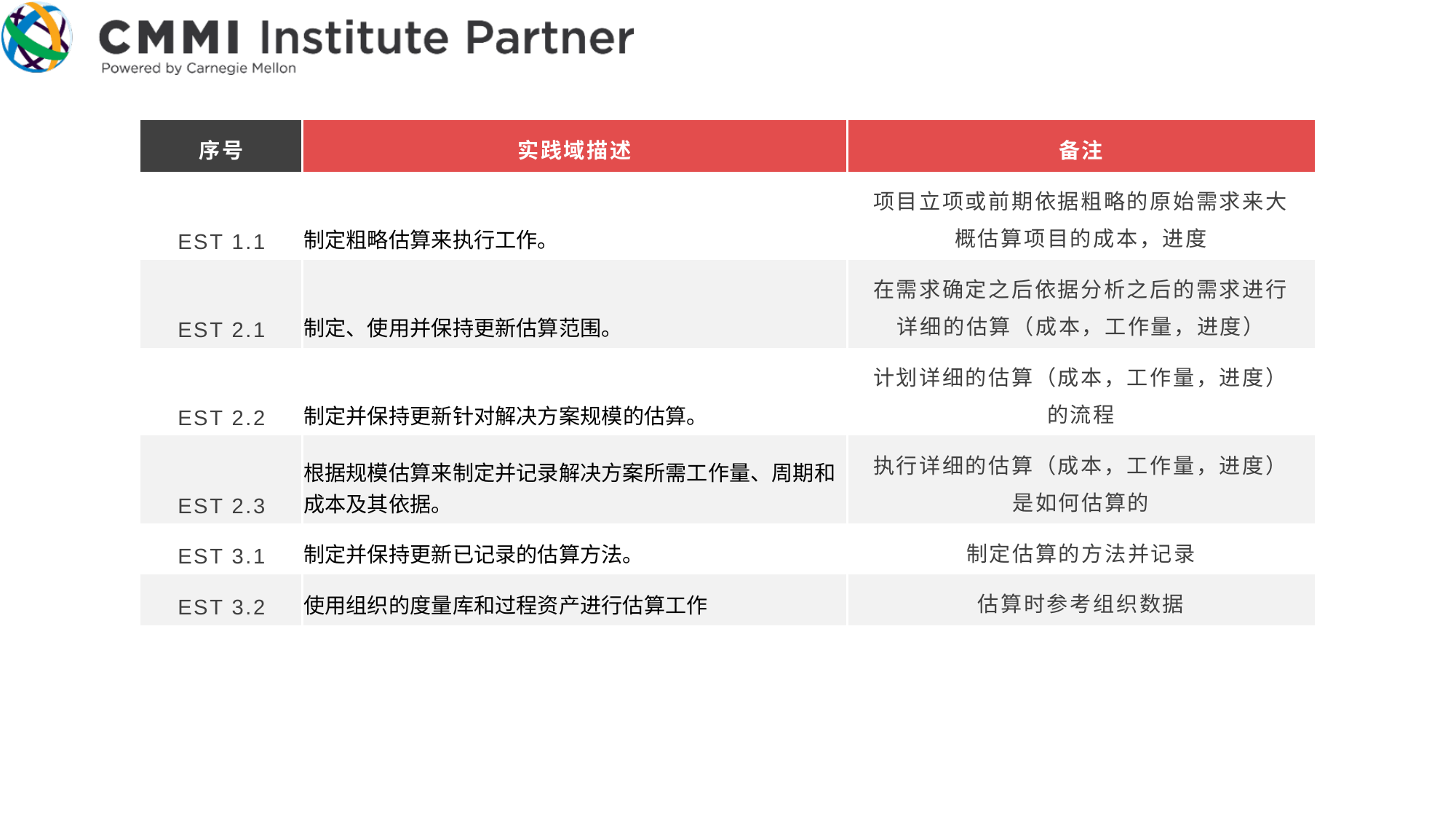

| 序号 | 实践域描述 | 备注 |
| --- | --- | --- |
| EST 1.1 | 制定粗略估算来执行工作。 | 项目立项或前期依据粗略的原始需求来大概估算项目的成本，进度 |
| EST 2.1 | 制定、使用并保持更新估算范围。 | 在需求确定之后依据分析之后的需求进行详细的估算（成本，工作量，进度） |
| EST 2.2 | 制定并保持更新针对解决方案规模的估算。 | 计划详细的估算（成本，工作量，进度）的流程 |
| EST 2.3 | 根据规模估算来制定并记录解决方案所需工作量、周期和成本及其依据。 | 执行详细的估算（成本，工作量，进度）是如何估算的 |
| EST 3.1 | 制定并保持更新已记录的估算方法。 | 制定估算的方法并记录 |
| EST 3.2 | 使用组织的度量库和过程资产进行估算工作 | 估算时参考组织数据 |